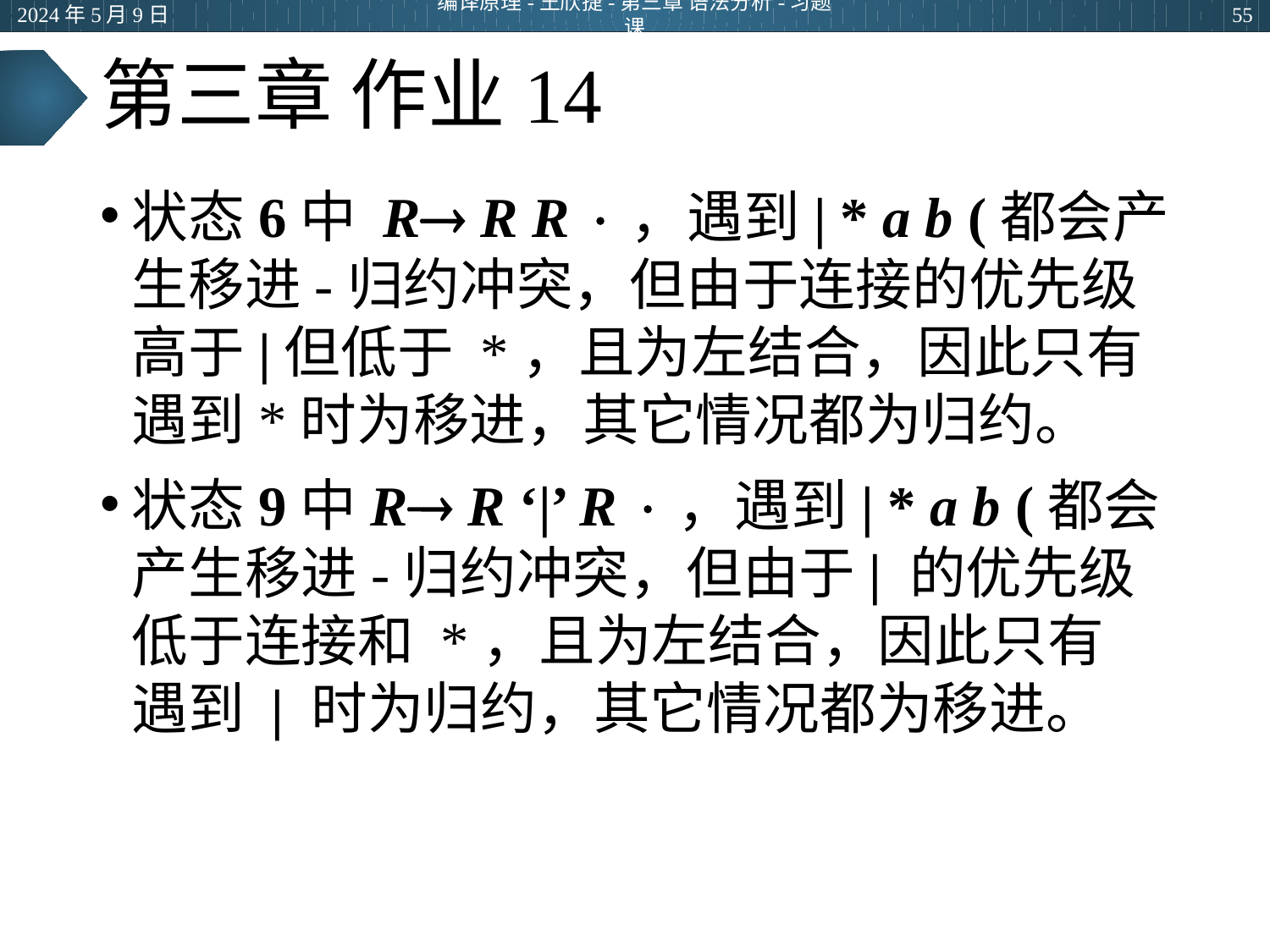

2024年5月9日
编译原理-王欣捷-第三章 语法分析-习题课
55
# 第三章 作业14
状态6中 R→ R R ⋅，遇到| * a b (都会产生移进-归约冲突，但由于连接的优先级高于|但低于 *，且为左结合，因此只有遇到*时为移进，其它情况都为归约。
状态9中R→ R ‘|’ R ⋅，遇到| * a b (都会产生移进-归约冲突，但由于| 的优先级低于连接和 *，且为左结合，因此只有 遇到 | 时为归约，其它情况都为移进。